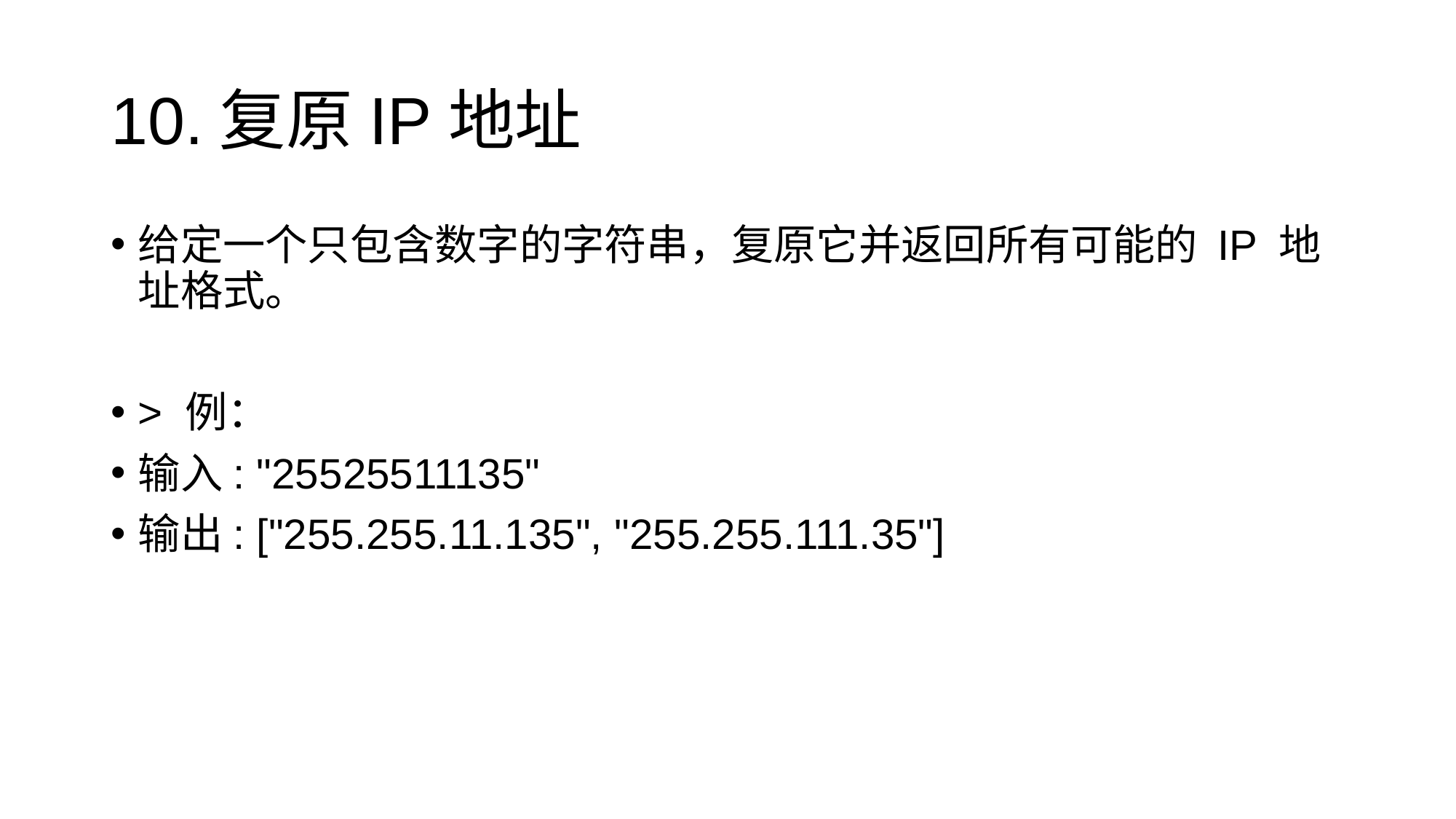

# 10.复原IP地址
给定一个只包含数字的字符串，复原它并返回所有可能的 IP 地址格式。

> 例：
输入: "25525511135"
输出: ["255.255.11.135", "255.255.111.35"]